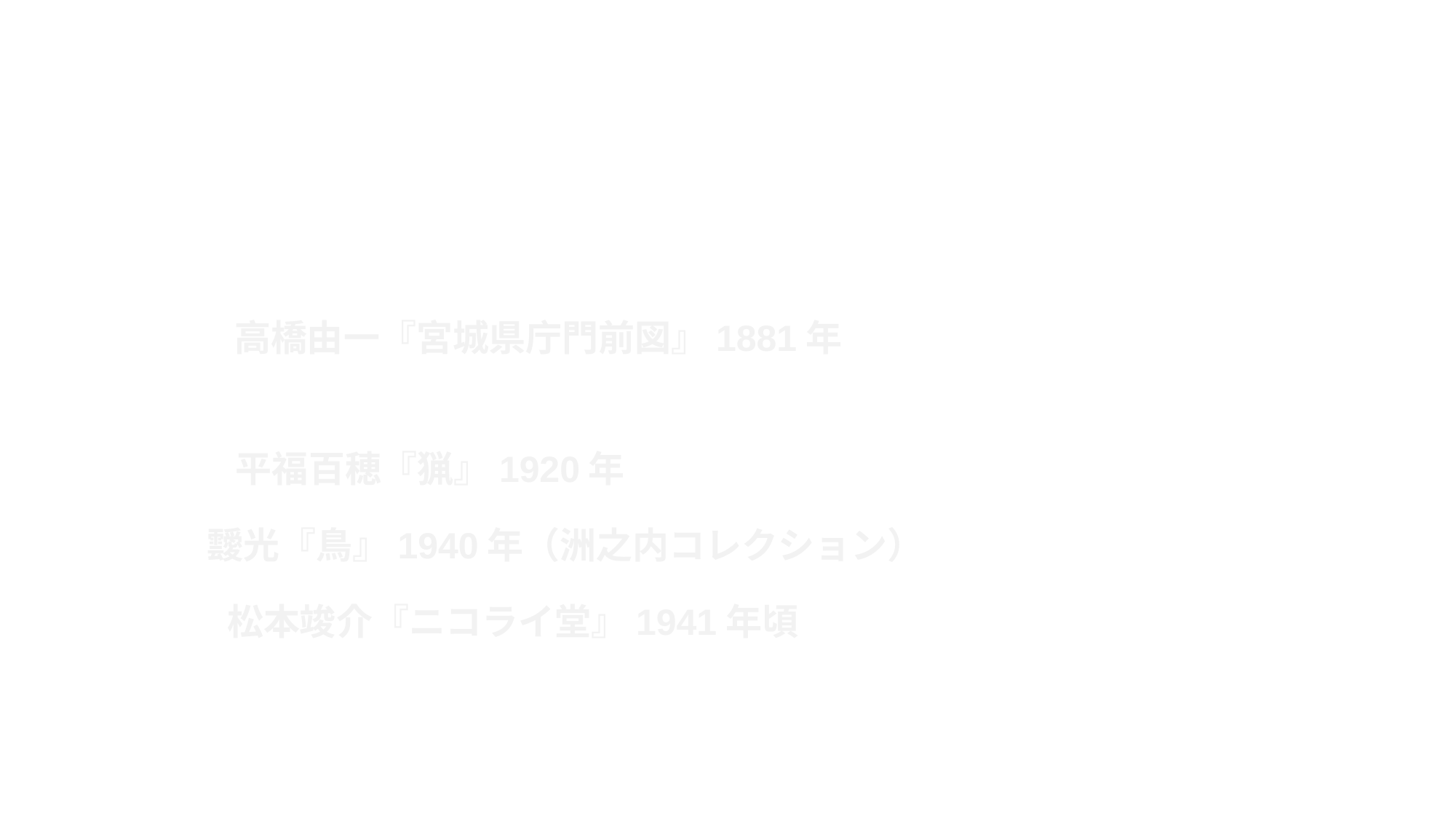

高橋由一『宮城県庁門前図』1881年
平福百穂『猟』1920年
靉光『鳥』1940年（洲之内コレクション）
松本竣介『ニコライ堂』1941年頃